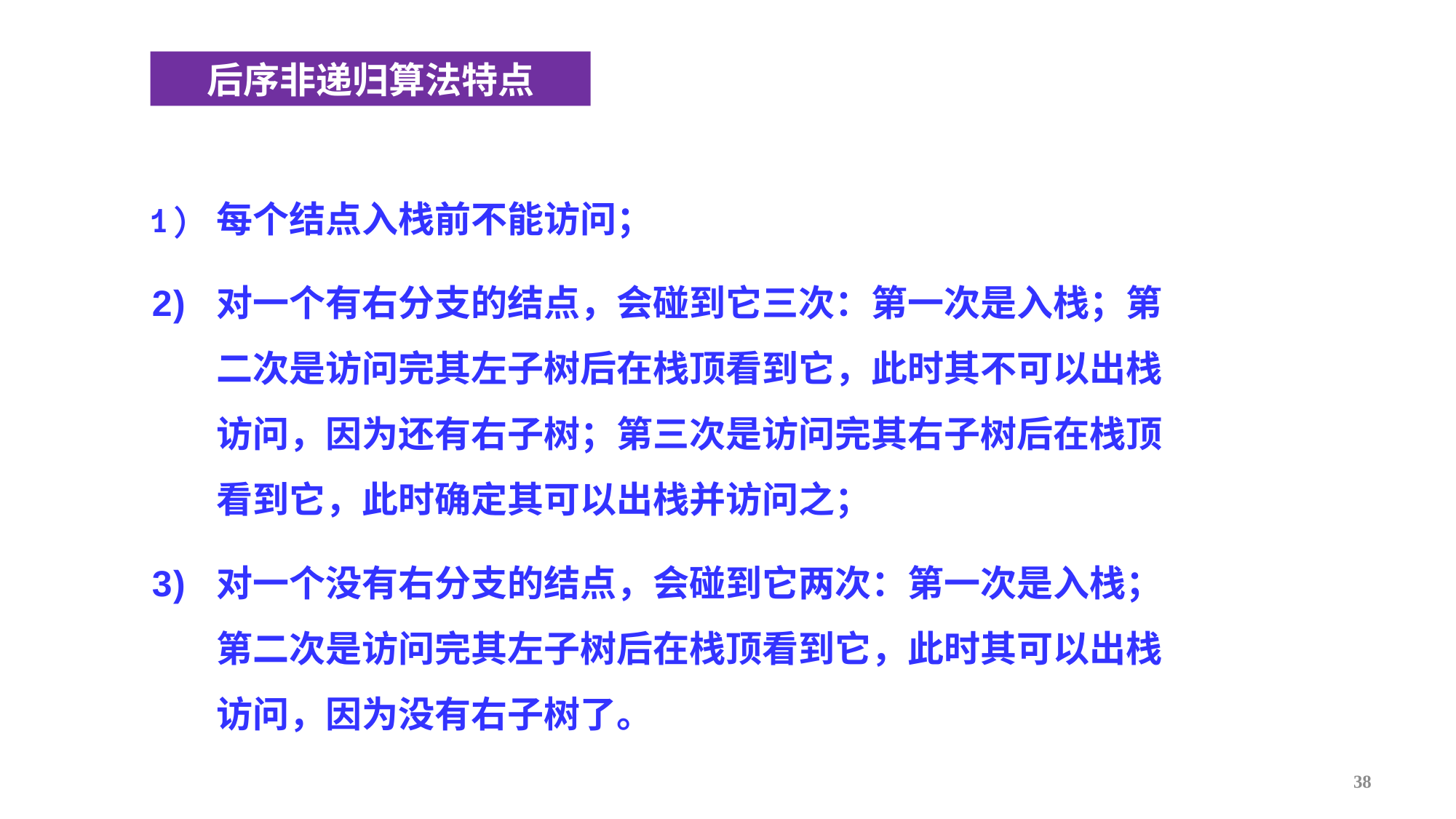

后序非递归算法特点
1)	每个结点入栈前不能访问；
对一个有右分支的结点，会碰到它三次：第一次是入栈；第二次是访问完其左子树后在栈顶看到它，此时其不可以出栈访问，因为还有右子树；第三次是访问完其右子树后在栈顶看到它，此时确定其可以出栈并访问之；
对一个没有右分支的结点，会碰到它两次：第一次是入栈；第二次是访问完其左子树后在栈顶看到它，此时其可以出栈访问，因为没有右子树了。
38